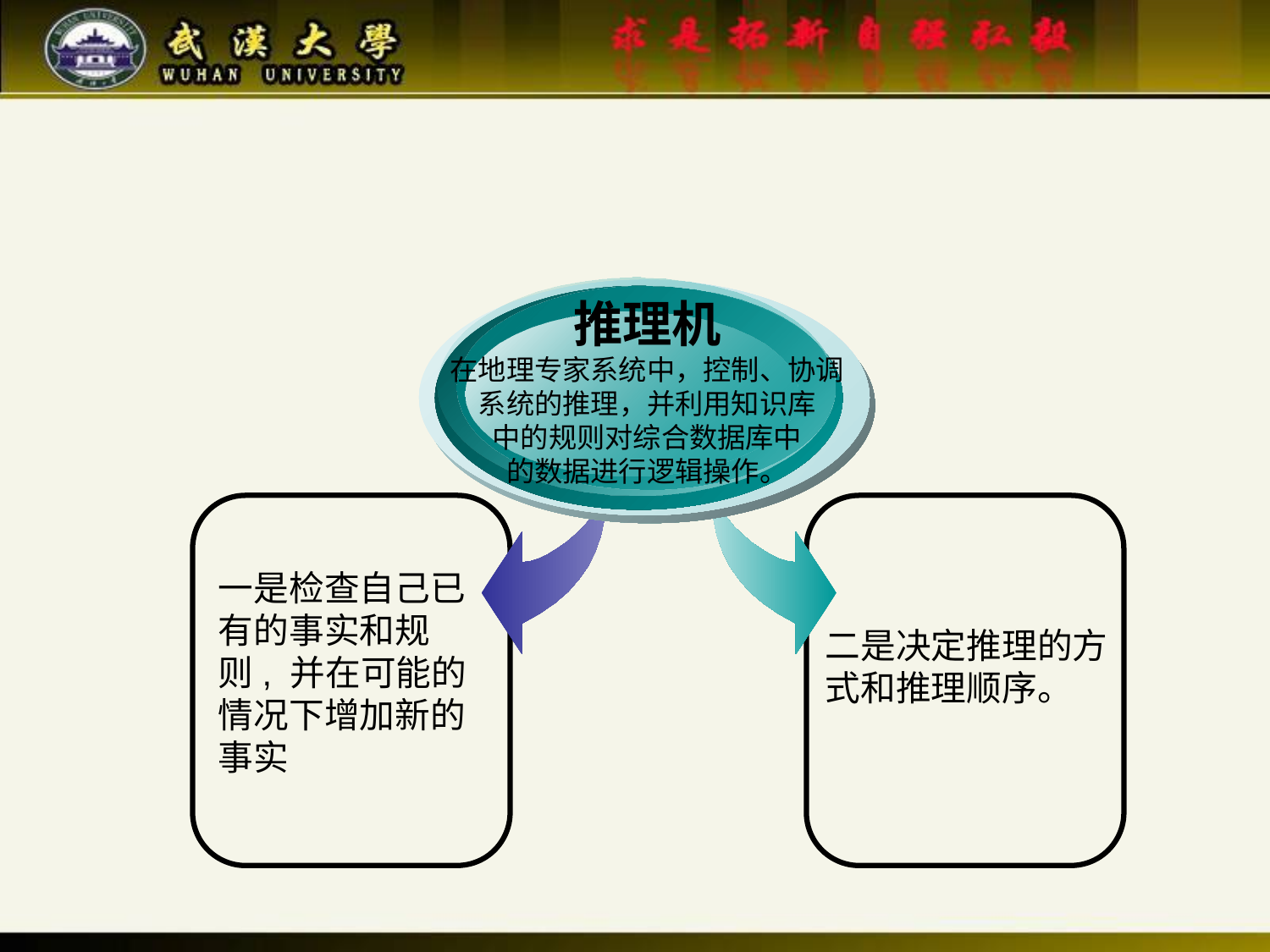

#

推理机
在地理专家系统中，控制、协调
系统的推理，并利用知识库
中的规则对综合数据库中
的数据进行逻辑操作。

一是检查自己已有的事实和规则, 并在可能的情况下增加新的事实
二是决定推理的方式和推理顺序。